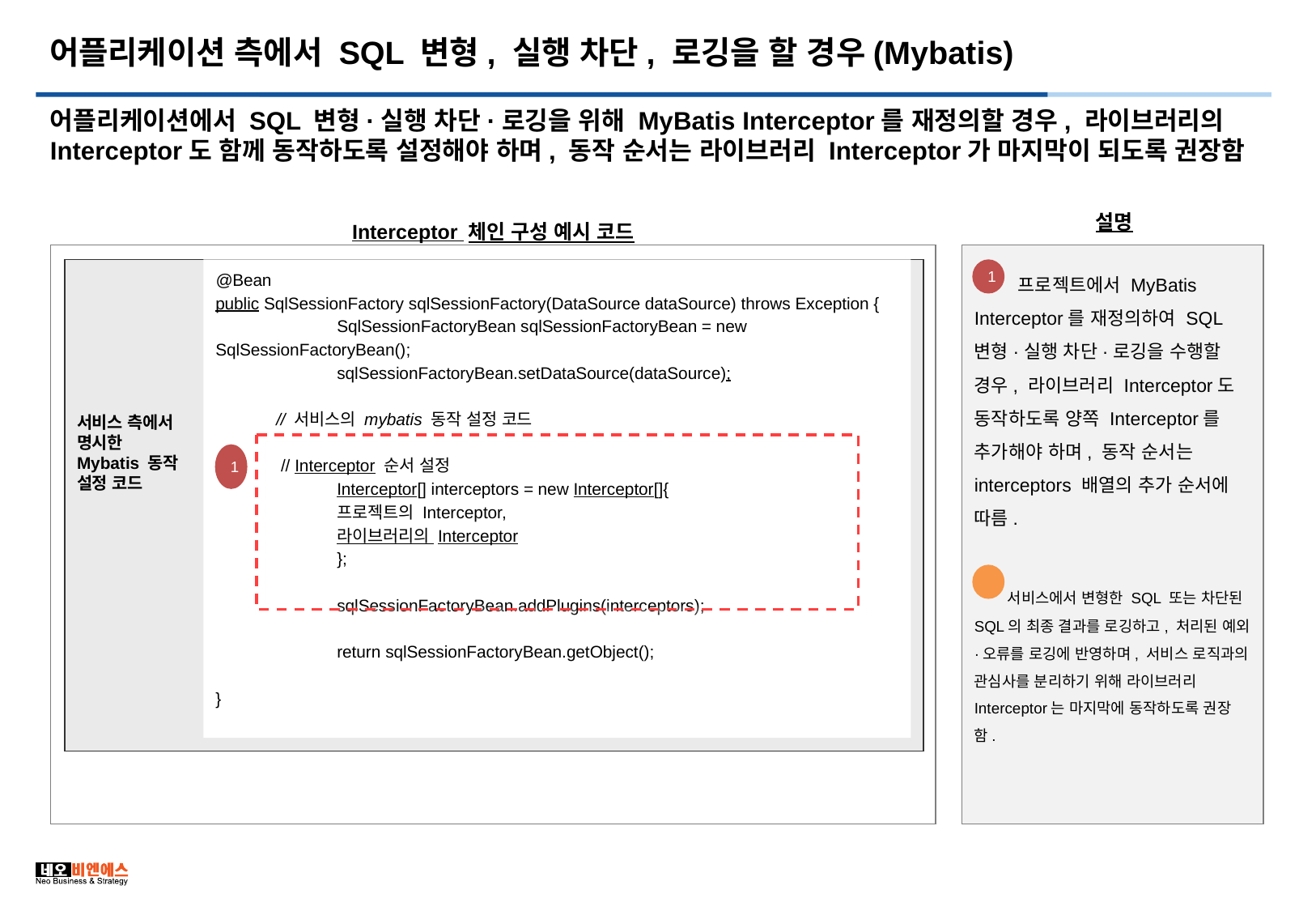

# 어플리케이션 측에서 SQL 변형, 실행 차단, 로깅을 할 경우(Mybatis)
어플리케이션에서 SQL 변형·실행 차단·로깅을 위해 MyBatis Interceptor를 재정의할 경우, 라이브러리의 Interceptor도 함께 동작하도록 설정해야 하며, 동작 순서는 라이브러리 Interceptor가 마지막이 되도록 권장함
설명
Interceptor 체인 구성 예시 코드

       프로젝트에서 MyBatis Interceptor를 재정의하여 SQL 변형·실행 차단·로깅을 수행할 경우, 라이브러리 Interceptor도 동작하도록 양쪽 Interceptor를 추가해야 하며, 동작 순서는 interceptors 배열의 추가 순서에 따름.

     서비스에서 변형한 SQL 또는 차단된 SQL의 최종 결과를 로깅하고, 처리된 예외·오류를 로깅에 반영하며, 서비스 로직과의 관심사를 분리하기 위해 라이브러리 Interceptor는 마지막에 동작하도록 권장함.

@Bean
public SqlSessionFactory sqlSessionFactory(DataSource dataSource) throws Exception {
	SqlSessionFactoryBean sqlSessionFactoryBean = new SqlSessionFactoryBean();
	sqlSessionFactoryBean.setDataSource(dataSource);

// 서비스의 mybatis 동작 설정 코드

 // Interceptor 순서 설정
	Interceptor[] interceptors = new Interceptor[]{
프로젝트의 Interceptor,
라이브러리의 Interceptor
};

	sqlSessionFactoryBean.addPlugins(interceptors);

	return sqlSessionFactoryBean.getObject();

}

1

서비스 측에서 명시한 Mybatis 동작 설정 코드

1
3